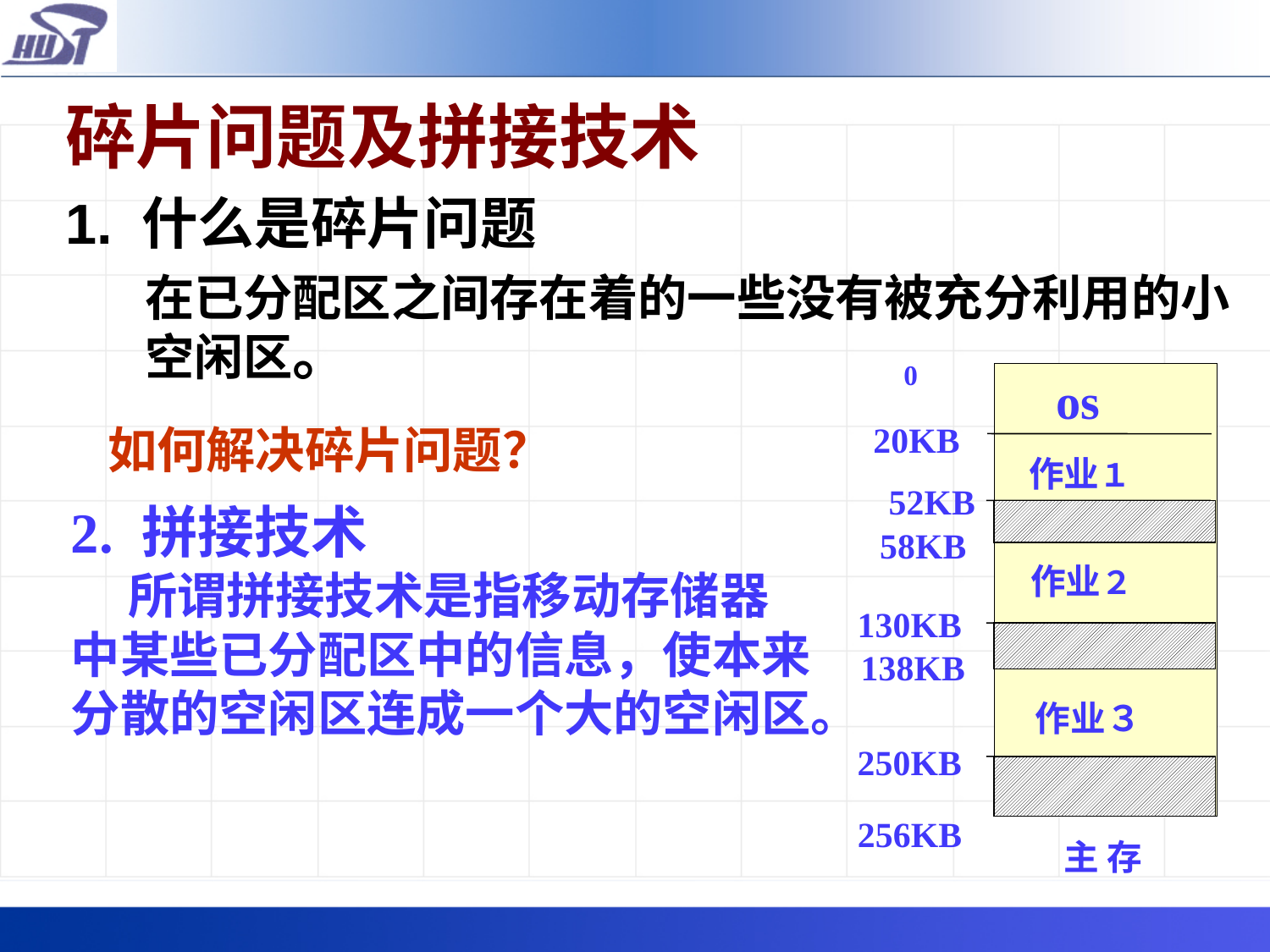

碎片问题及拼接技术
1. 什么是碎片问题
	在已分配区之间存在着的一些没有被充分利用的小空闲区。
    os

  0
20KB

作业１
52KB

58KB
作业２
130KB

138KB
作业３
250KB

256KB
主 存
如何解决碎片问题？
2. 拼接技术
    所谓拼接技术是指移动存储器中某些已分配区中的信息，使本来分散的空闲区连成一个大的空闲区。